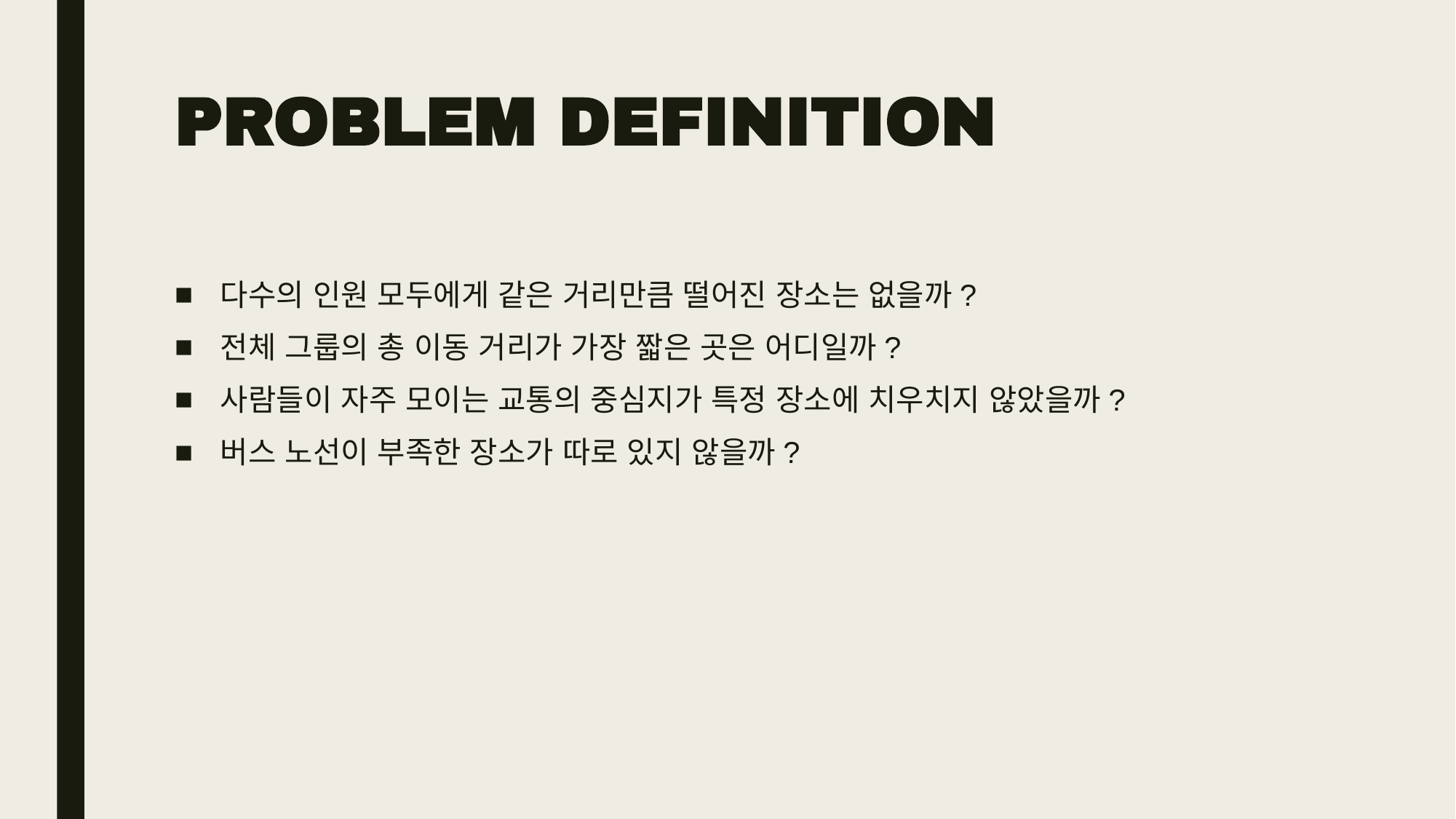

# PROBLEM DEFINITION
다수의 인원 모두에게 같은 거리만큼 떨어진 장소는 없을까?
전체 그룹의 총 이동 거리가 가장 짧은 곳은 어디일까?
사람들이 자주 모이는 교통의 중심지가 특정 장소에 치우치지 않았을까?
버스 노선이 부족한 장소가 따로 있지 않을까?